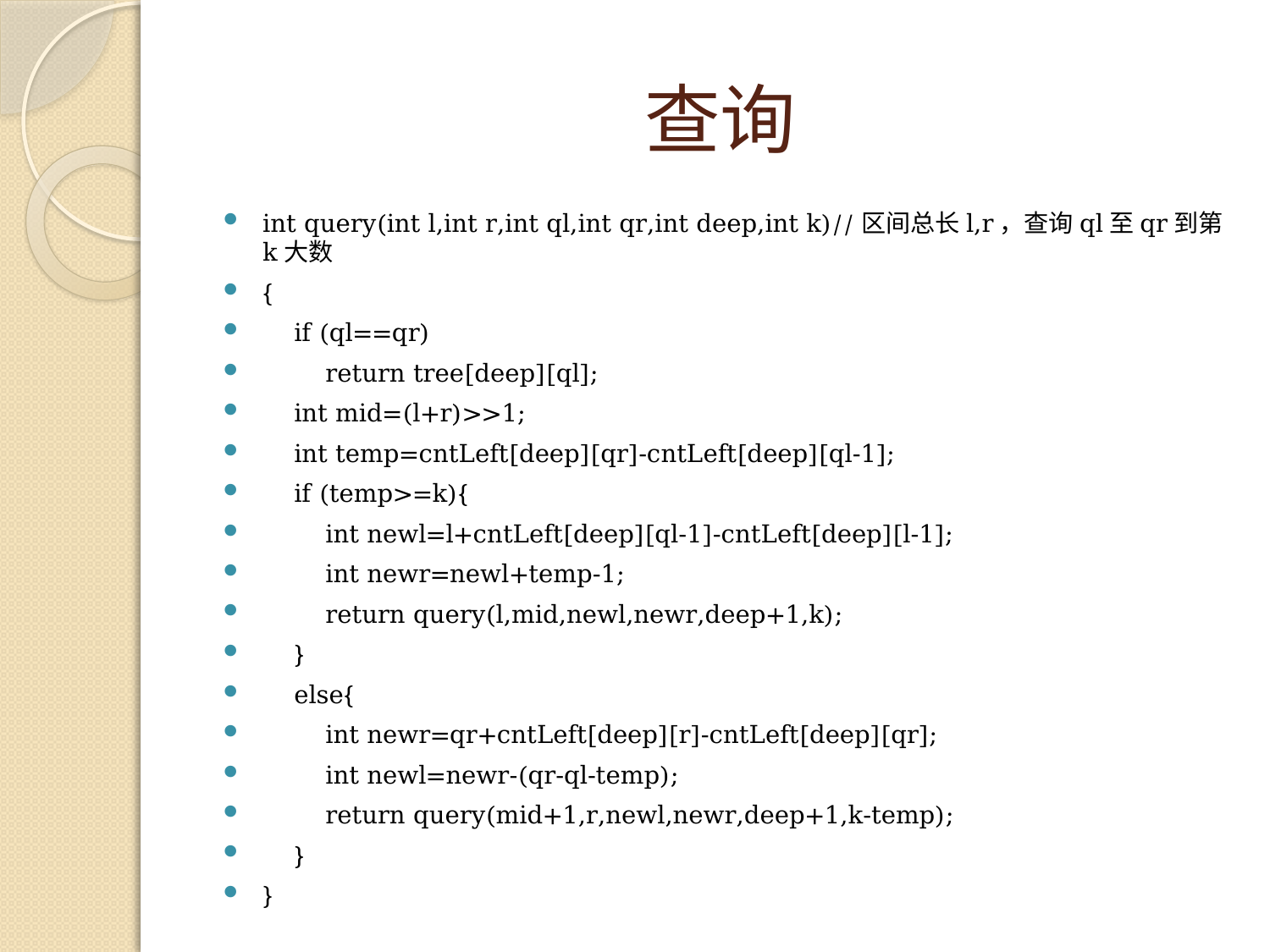

# 查询
int query(int l,int r,int ql,int qr,int deep,int k)//区间总长l,r，查询ql至qr到第k大数
{
    if (ql==qr)
        return tree[deep][ql];
    int mid=(l+r)>>1;
    int temp=cntLeft[deep][qr]-cntLeft[deep][ql-1];
    if (temp>=k){
        int newl=l+cntLeft[deep][ql-1]-cntLeft[deep][l-1];
        int newr=newl+temp-1;
        return query(l,mid,newl,newr,deep+1,k);
    }
    else{
        int newr=qr+cntLeft[deep][r]-cntLeft[deep][qr];
        int newl=newr-(qr-ql-temp);
        return query(mid+1,r,newl,newr,deep+1,k-temp);
    }
}